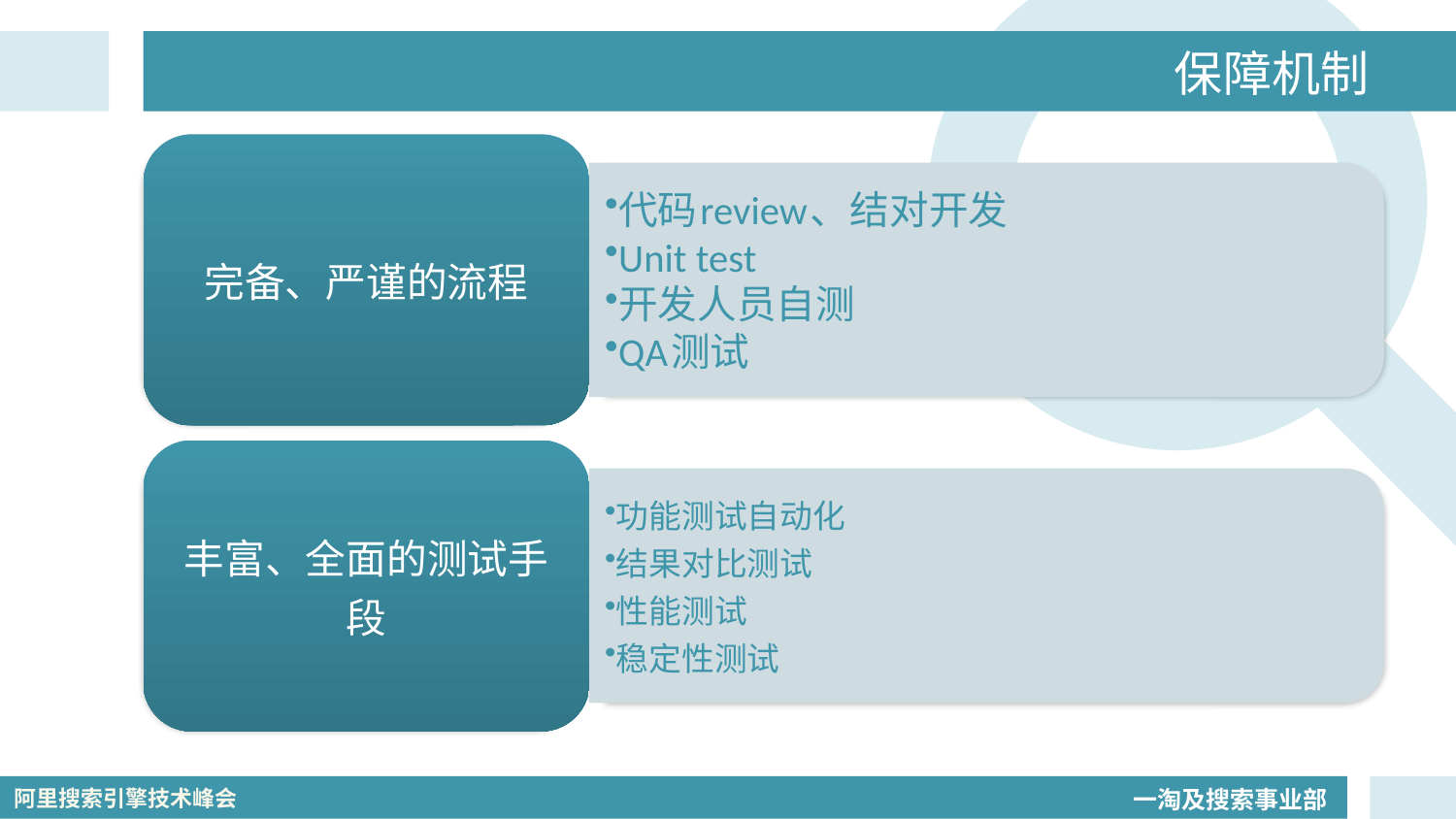

# 保障机制
完备、严谨的流程
代码review、结对开发
Unit test
开发人员自测
QA测试
丰富、全面的测试手段
功能测试自动化
结果对比测试
性能测试
稳定性测试